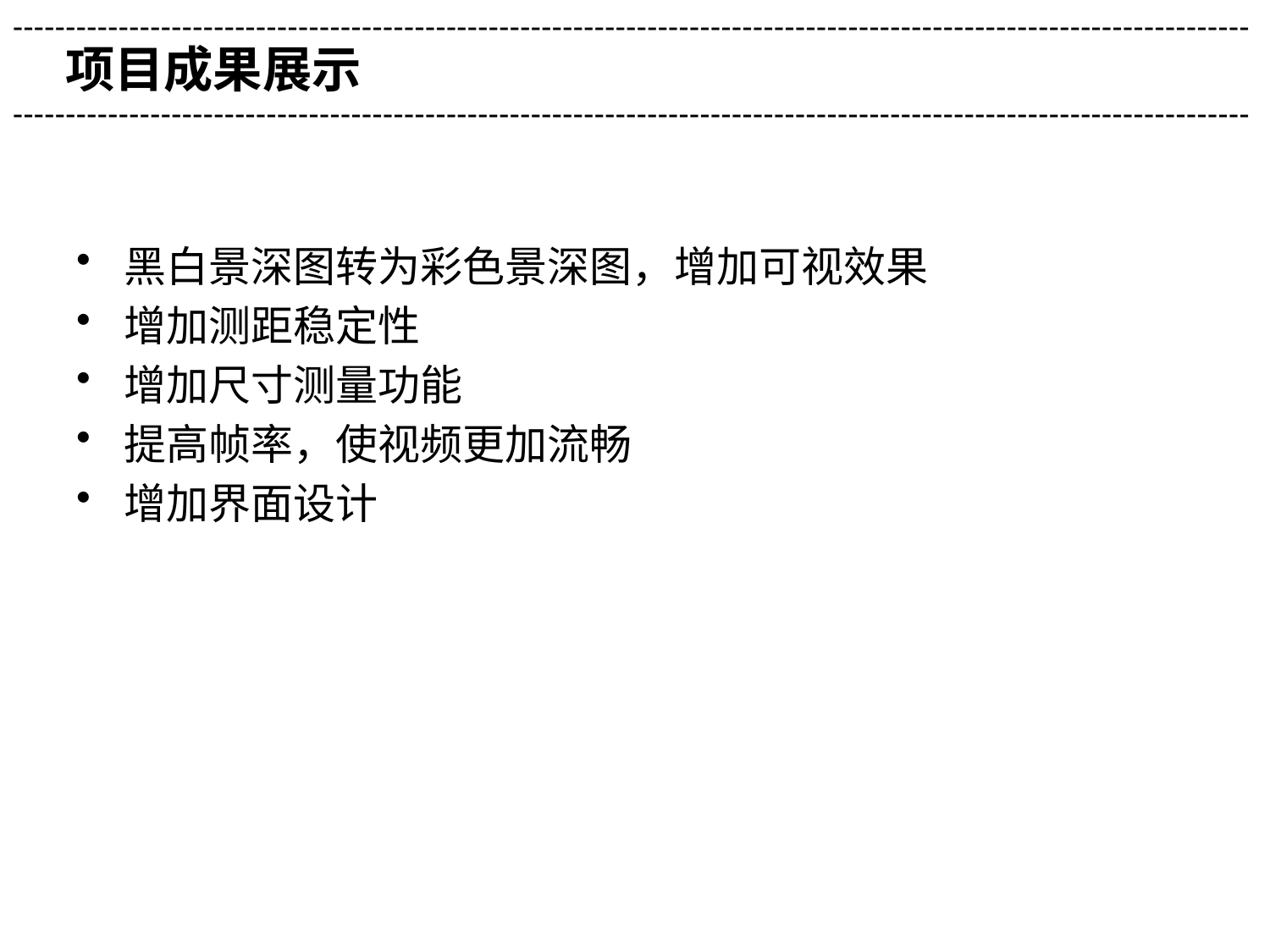

---------------------------------------------------------------------------------------------------------------------
项目成果展示
---------------------------------------------------------------------------------------------------------------------
黑白景深图转为彩色景深图，增加可视效果
增加测距稳定性
增加尺寸测量功能
提高帧率，使视频更加流畅
增加界面设计